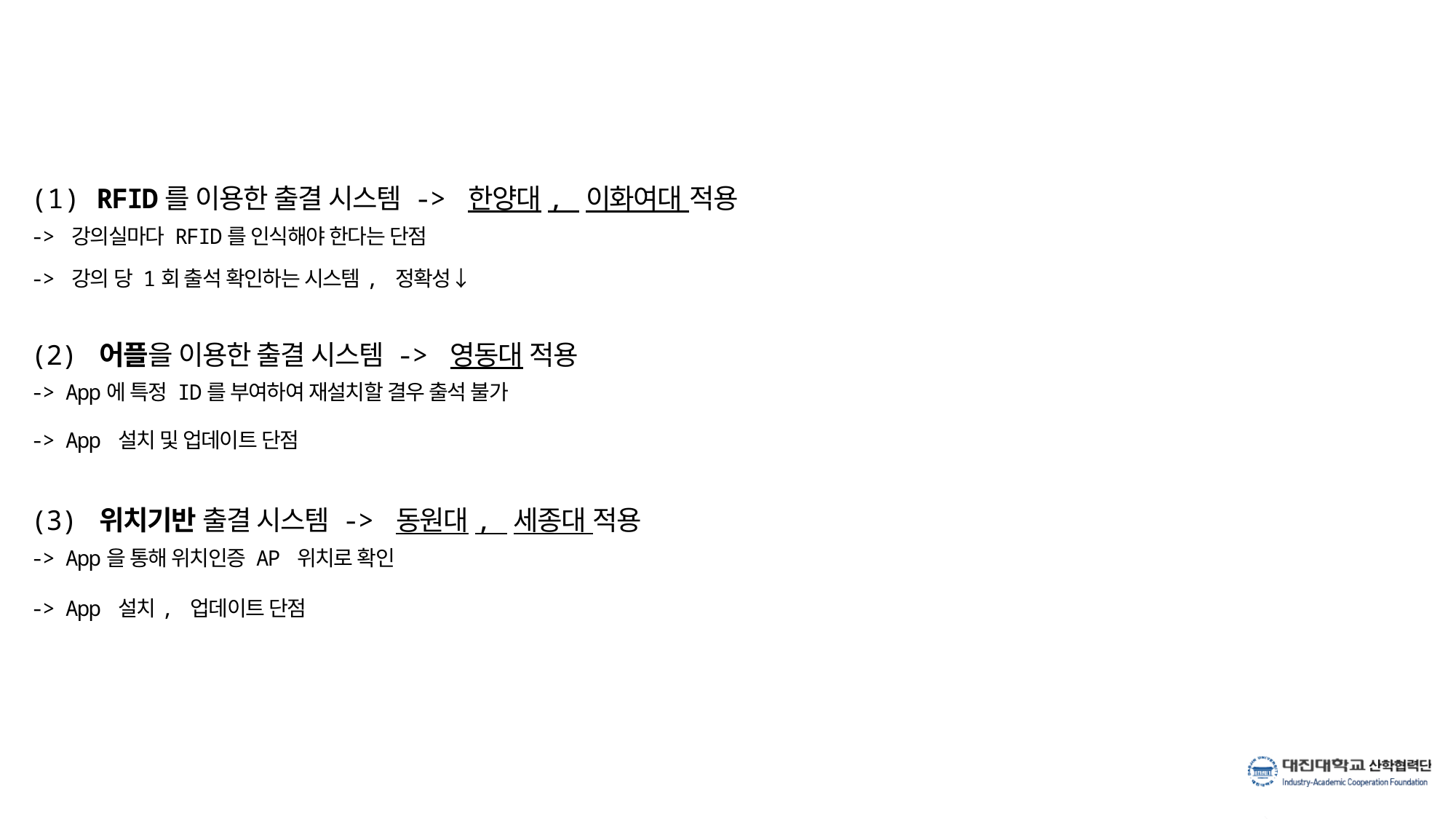

RFID를 이용한 출결 시스템 -> 한양대, 이화여대 적용
-> 강의실마다 RFID를 인식해야 한다는 단점
-> 강의 당 1회 출석 확인하는 시스템, 정확성↓

(2) 어플을 이용한 출결 시스템 -> 영동대 적용
-> App에 특정 ID를 부여하여 재설치할 결우 출석 불가
-> App 설치 및 업데이트 단점

(3) 위치기반 출결 시스템 -> 동원대, 세종대 적용
-> App을 통해 위치인증 AP 위치로 확인
-> App 설치, 업데이트 단점